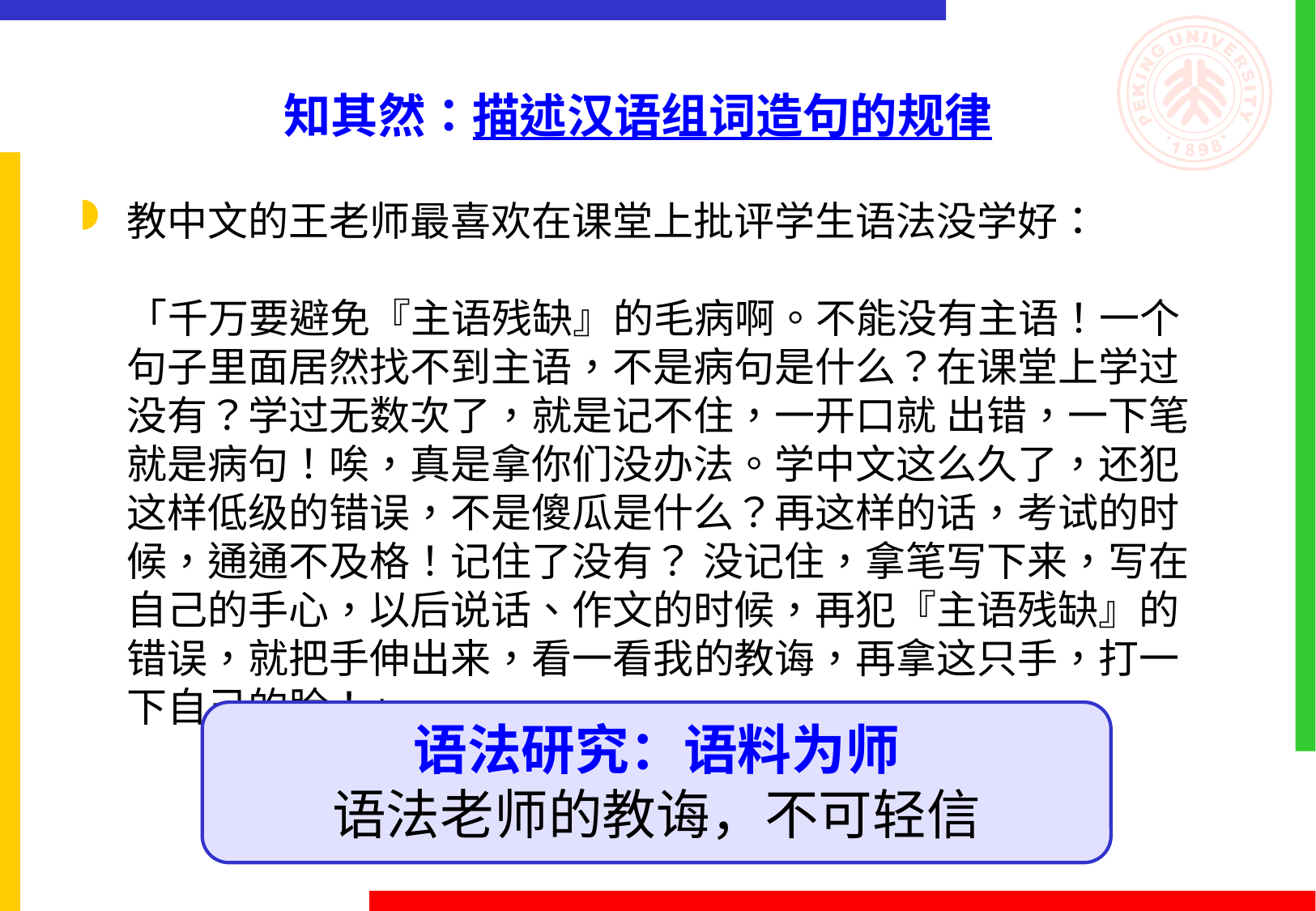

# 知其然：描述汉语组词造句的规律
教中文的王老师最喜欢在课堂上批评学生语法没学好：
 
「千万要避免『主语残缺』的毛病啊。不能没有主语！一个句子里面居然找不到主语，不是病句是什么？在课堂上学过没有？学过无数次了，就是记不住，一开口就 出错，一下笔就是病句！唉，真是拿你们没办法。学中文这么久了，还犯这样低级的错误，不是傻瓜是什么？再这样的话，考试的时候，通通不及格！记住了没有？ 没记住，拿笔写下来，写在自己的手心，以后说话、作文的时候，再犯『主语残缺』的错误，就把手伸出来，看一看我的教诲，再拿这只手，打一下自己的脸！」
语法研究：语料为师
语法老师的教诲，不可轻信